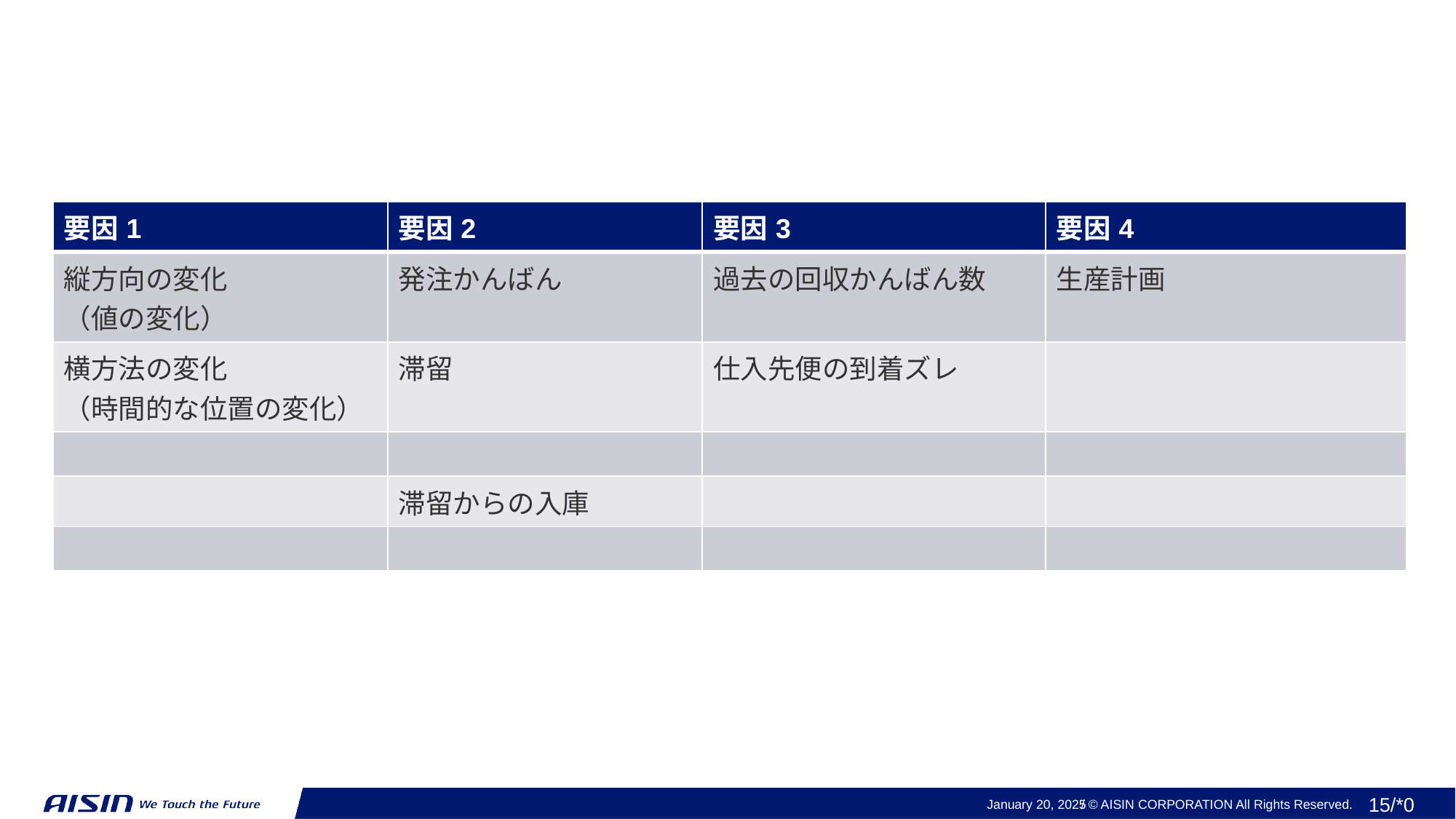

| 要因1 | 要因2 | 要因3 | 要因4 |
| --- | --- | --- | --- |
| 縦方向の変化 （値の変化） | 発注かんばん | 過去の回収かんばん数 | 生産計画 |
| 横方法の変化 （時間的な位置の変化） | 滞留 | 仕入先便の到着ズレ |  |
|  |  |  |  |
|  | 滞留からの入庫 |  |  |
|  |  |  |  |
January 20, 2025